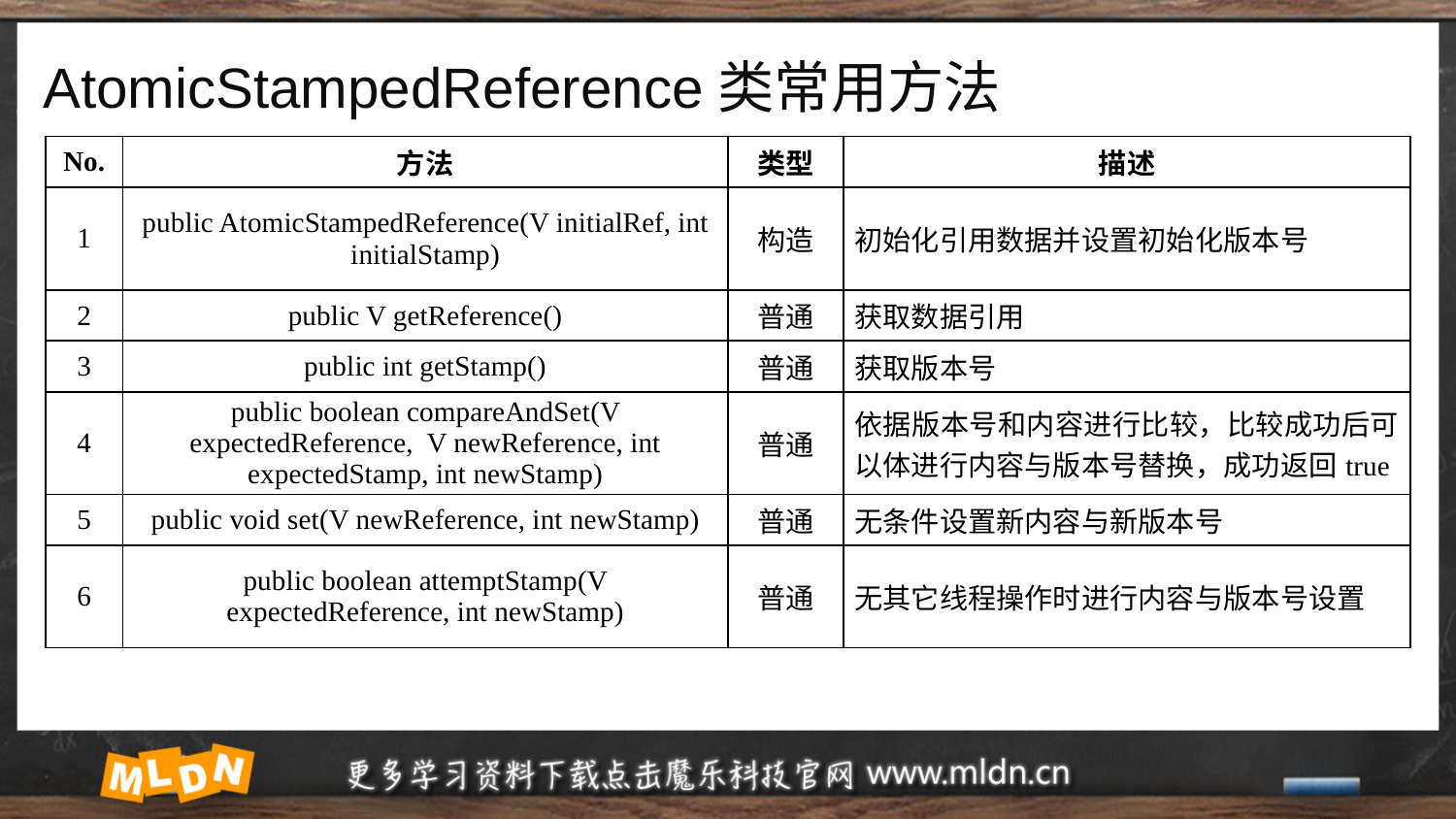

# AtomicStampedReference类常用方法
| No. | 方法 | 类型 | 描述 |
| --- | --- | --- | --- |
| 1 | public AtomicStampedReference​(V initialRef, int initialStamp) | 构造 | 初始化引用数据并设置初始化版本号 |
| 2 | public V getReference() | 普通 | 获取数据引用 |
| 3 | public int getStamp() | 普通 | 获取版本号 |
| 4 | public boolean compareAndSet​(V expectedReference, V newReference, int expectedStamp, int newStamp) | 普通 | 依据版本号和内容进行比较，比较成功后可以体进行内容与版本号替换，成功返回true |
| 5 | public void set​(V newReference, int newStamp) | 普通 | 无条件设置新内容与新版本号 |
| 6 | public boolean attemptStamp​(V expectedReference, int newStamp) | 普通 | 无其它线程操作时进行内容与版本号设置 |